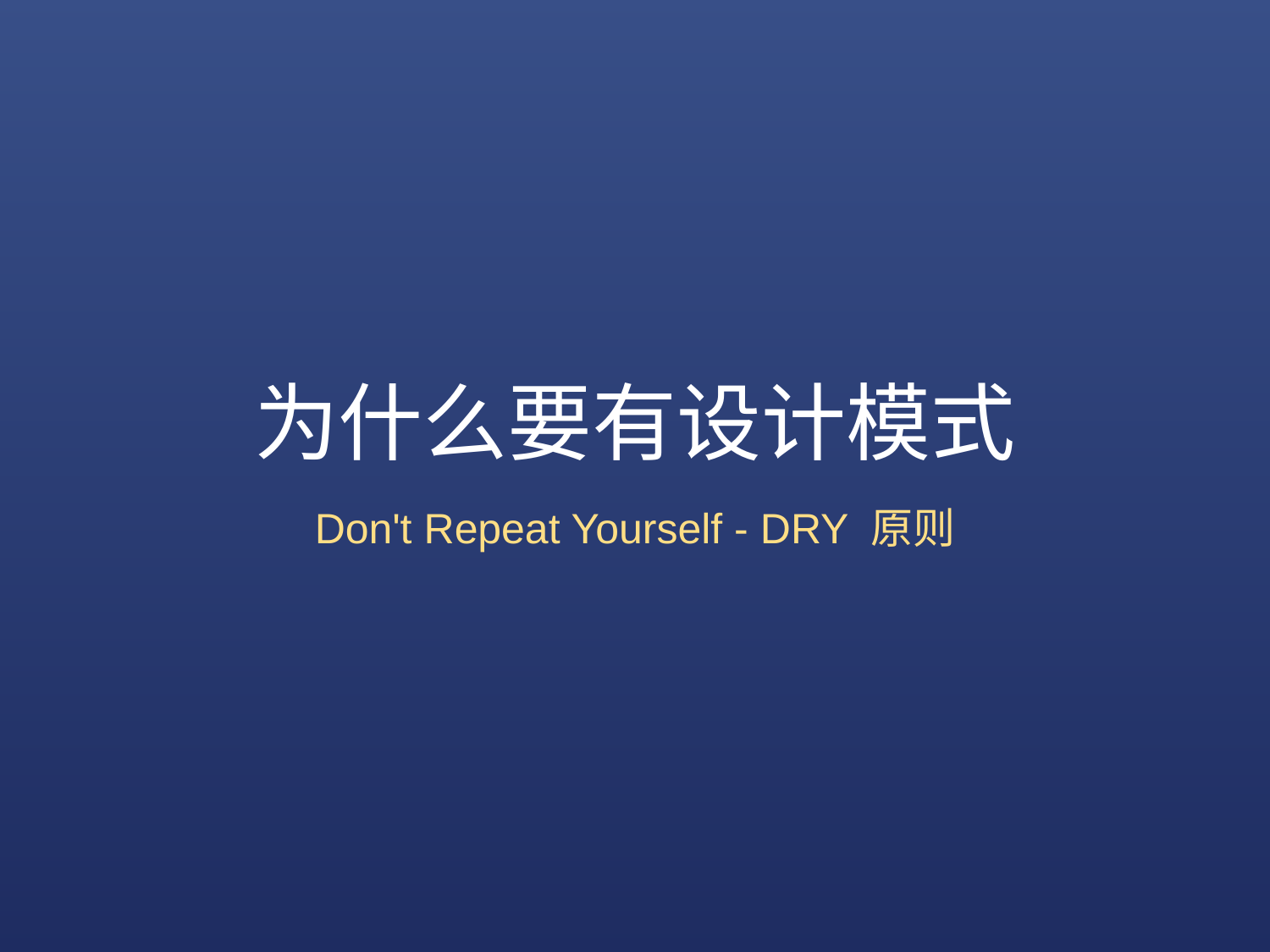

# 为什么要有设计模式
Don't Repeat Yourself - DRY 原则